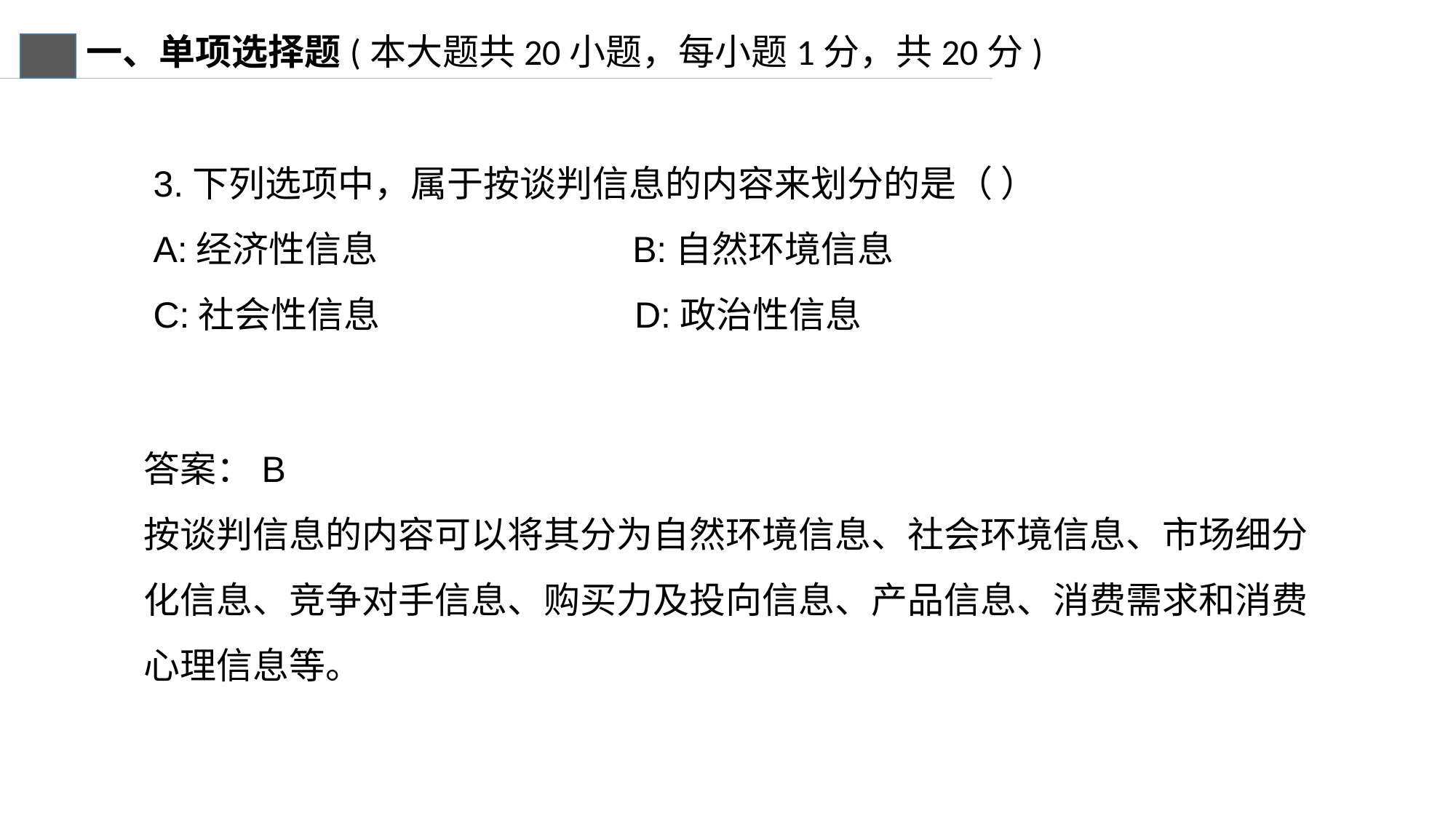

一、单项选择题(本大题共20小题，每小题1分，共20分)

3.下列选项中，属于按谈判信息的内容来划分的是（ ）
A:经济性信息                              B:自然环境信息
C:社会性信息                              D:政治性信息
答案：B
按谈判信息的内容可以将其分为自然环境信息、社会环境信息、市场细分化信息、竞争对手信息、购买力及投向信息、产品信息、消费需求和消费心理信息等。